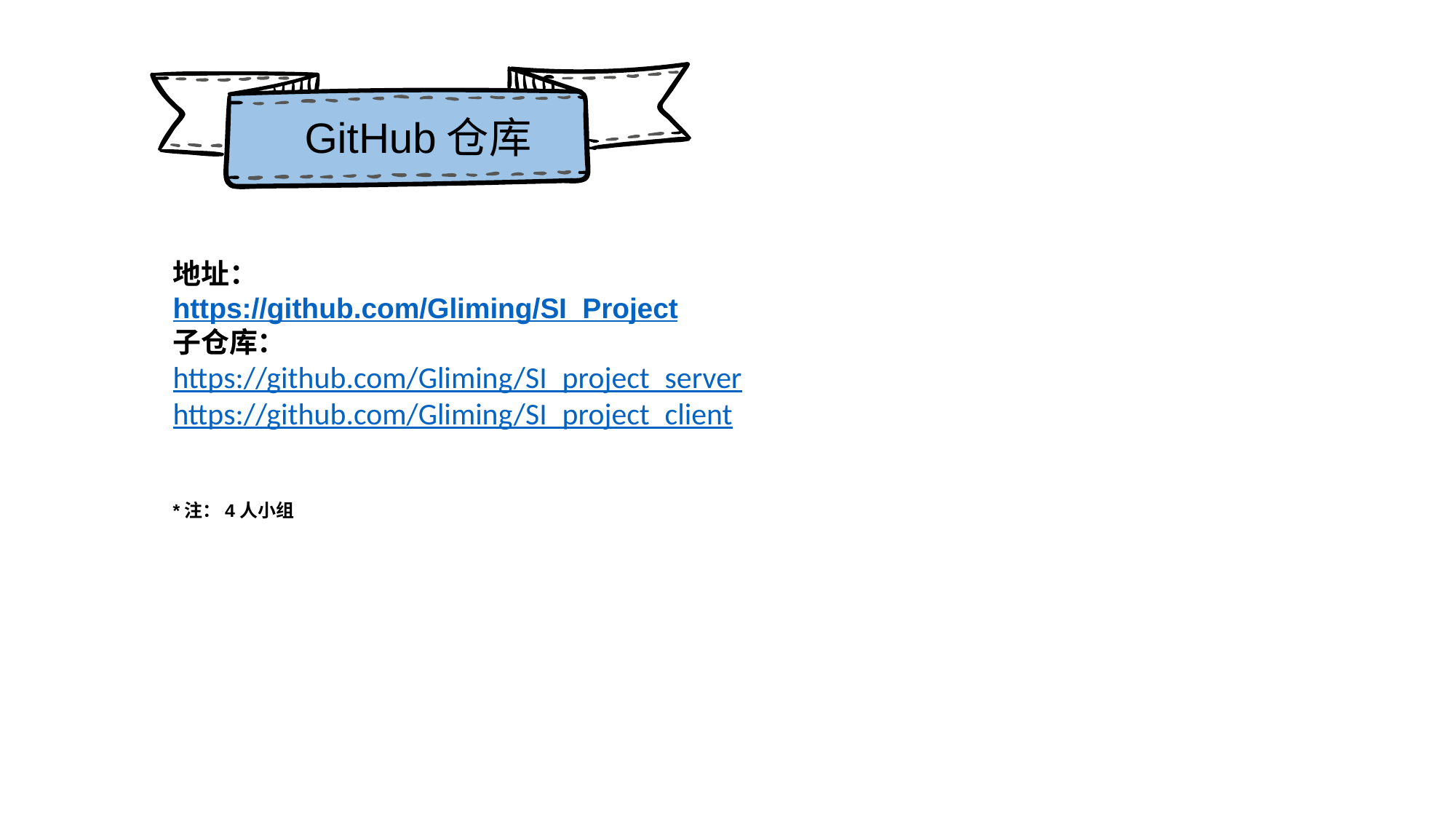

GitHub仓库
地址：
https://github.com/Gliming/SI_Project
子仓库：
https://github.com/Gliming/SI_project_server
https://github.com/Gliming/SI_project_client

*注：4人小组